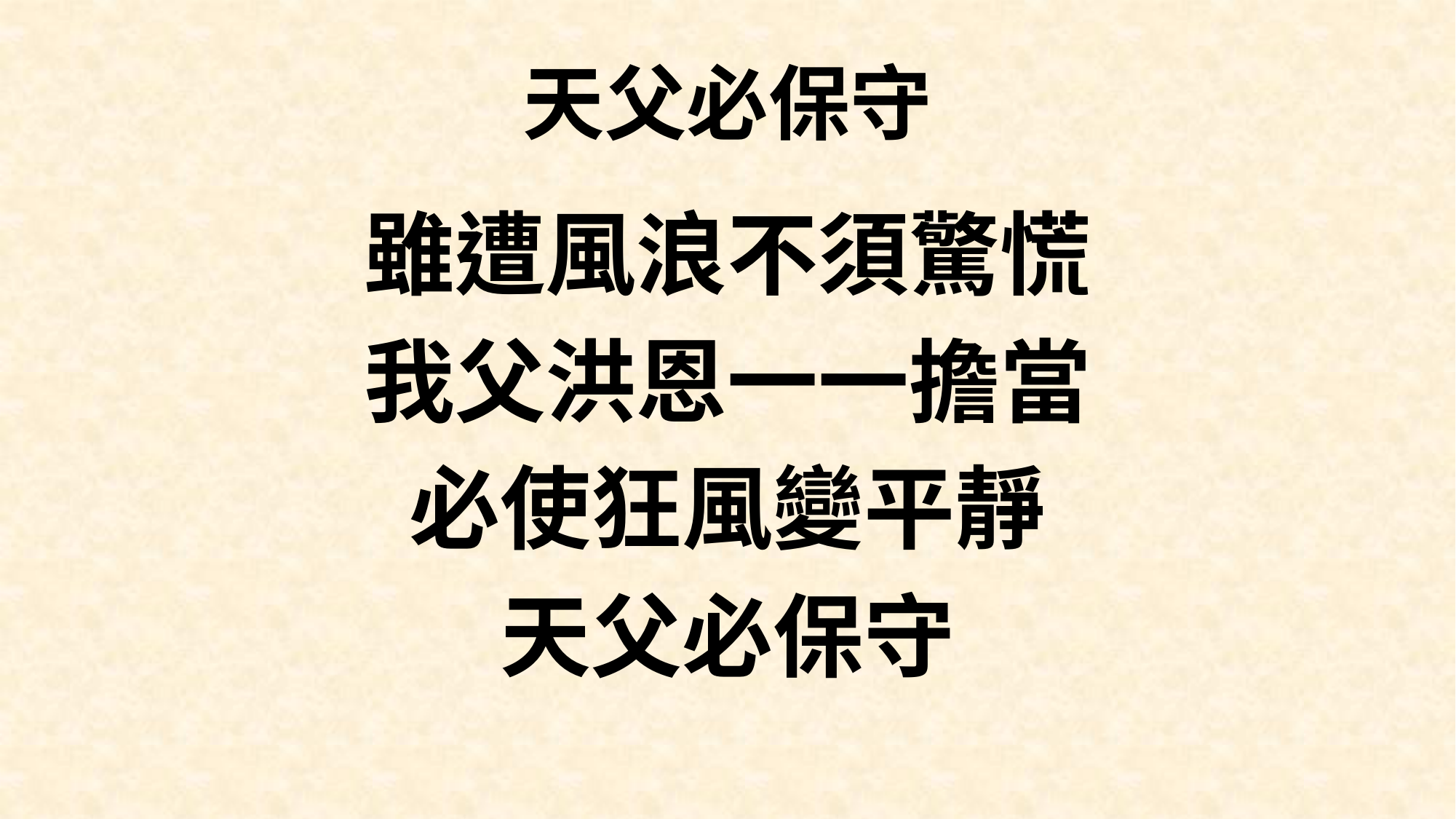

# 天父必保守
雖遭風浪不須驚慌
我父洪恩一一擔當
必使狂風變平靜
天父必保守